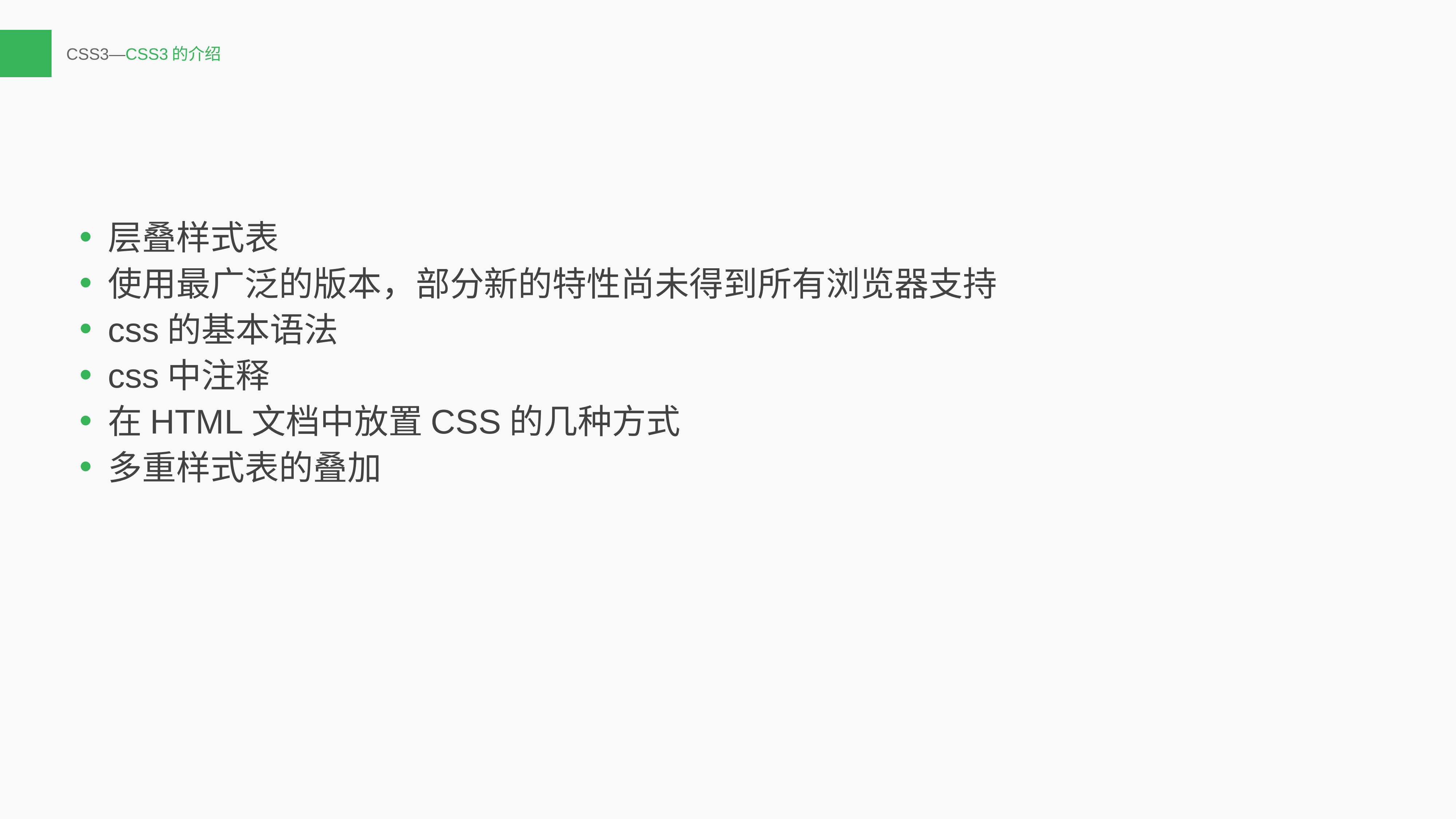

# CSS3—CSS3的介绍
层叠样式表
使用最广泛的版本，部分新的特性尚未得到所有浏览器支持
css的基本语法
css中注释
在HTML文档中放置CSS的几种方式
多重样式表的叠加